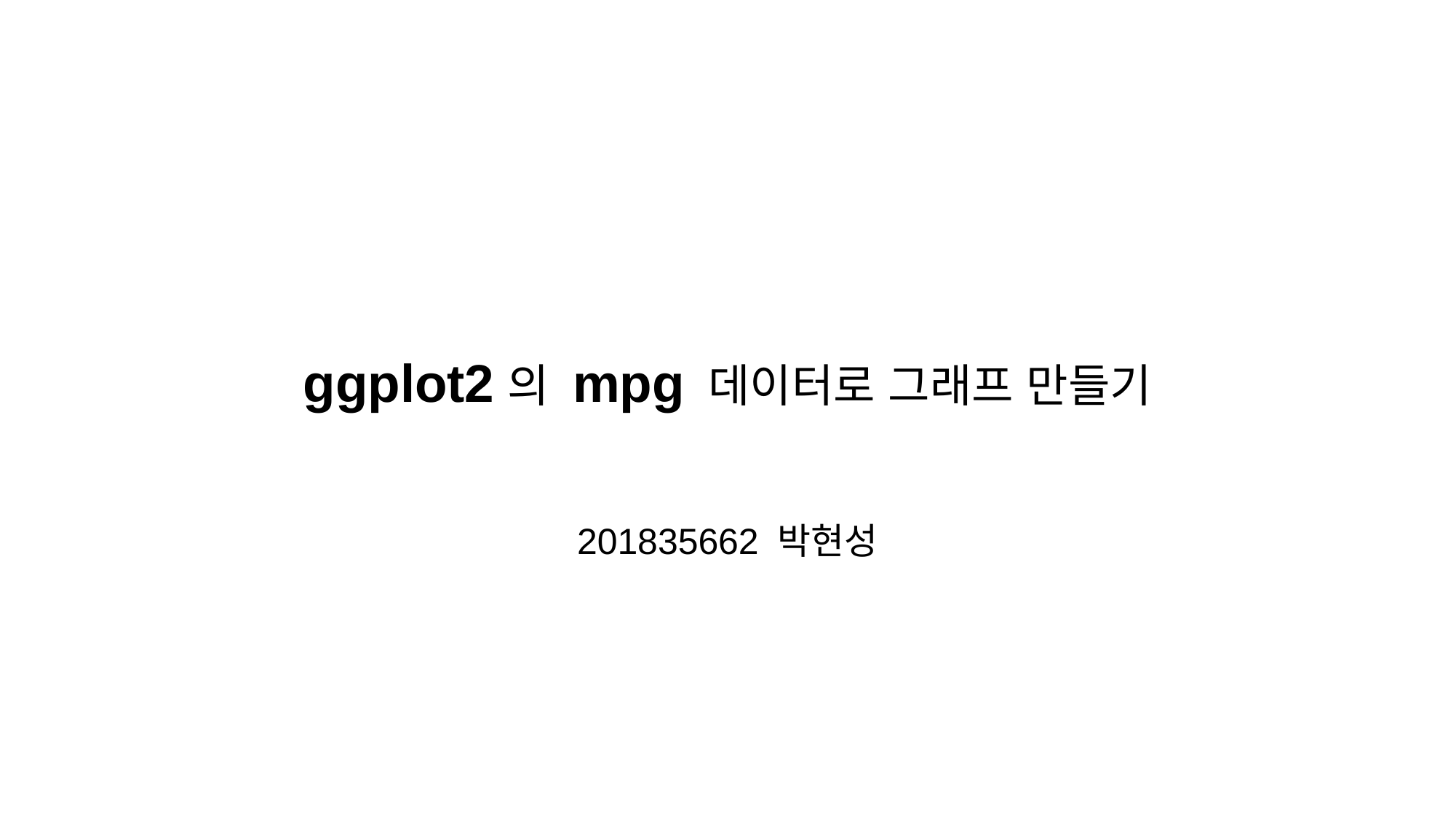

# ggplot2의 mpg 데이터로 그래프 만들기
201835662 박현성